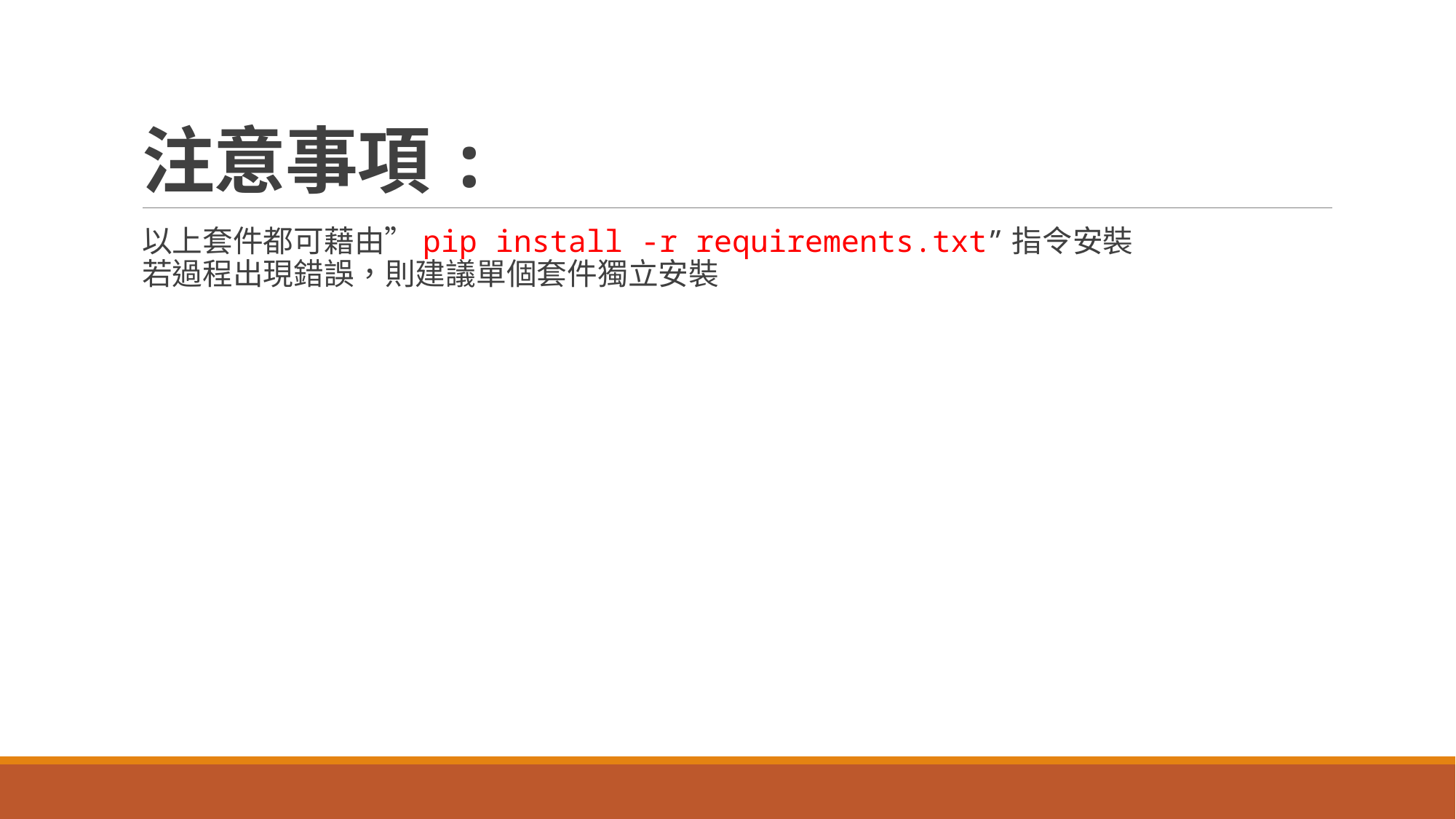

# 注意事項:
以上套件都可藉由”pip install -r requirements.txt”指令安裝
若過程出現錯誤，則建議單個套件獨立安裝